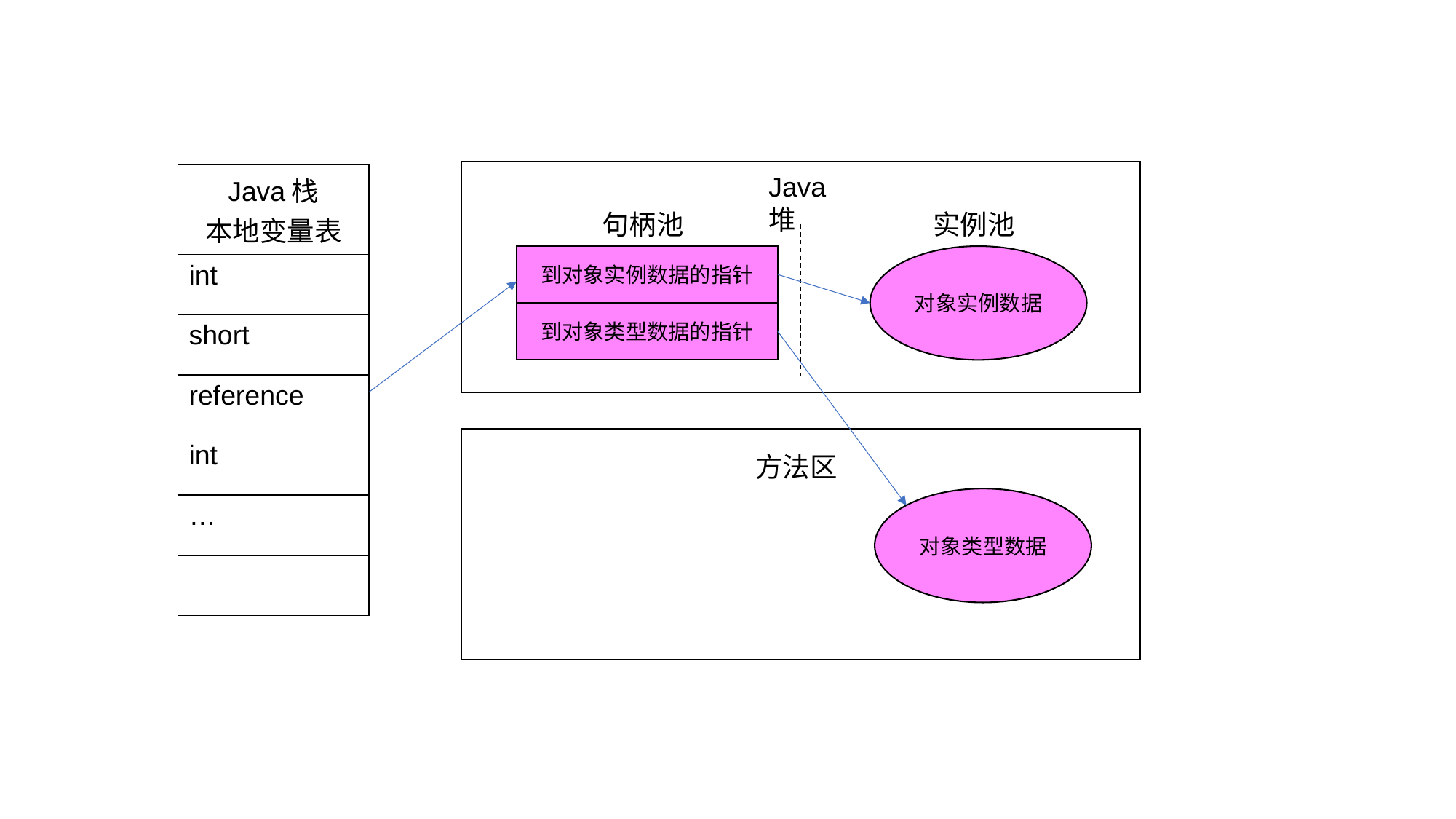

| Java栈 本地变量表 |
| --- |
| int |
| short |
| reference |
| int |
| … |
|  |
Java 堆
句柄池
实例池
到对象实例数据的指针
对象实例数据
到对象类型数据的指针

方法区
对象类型数据